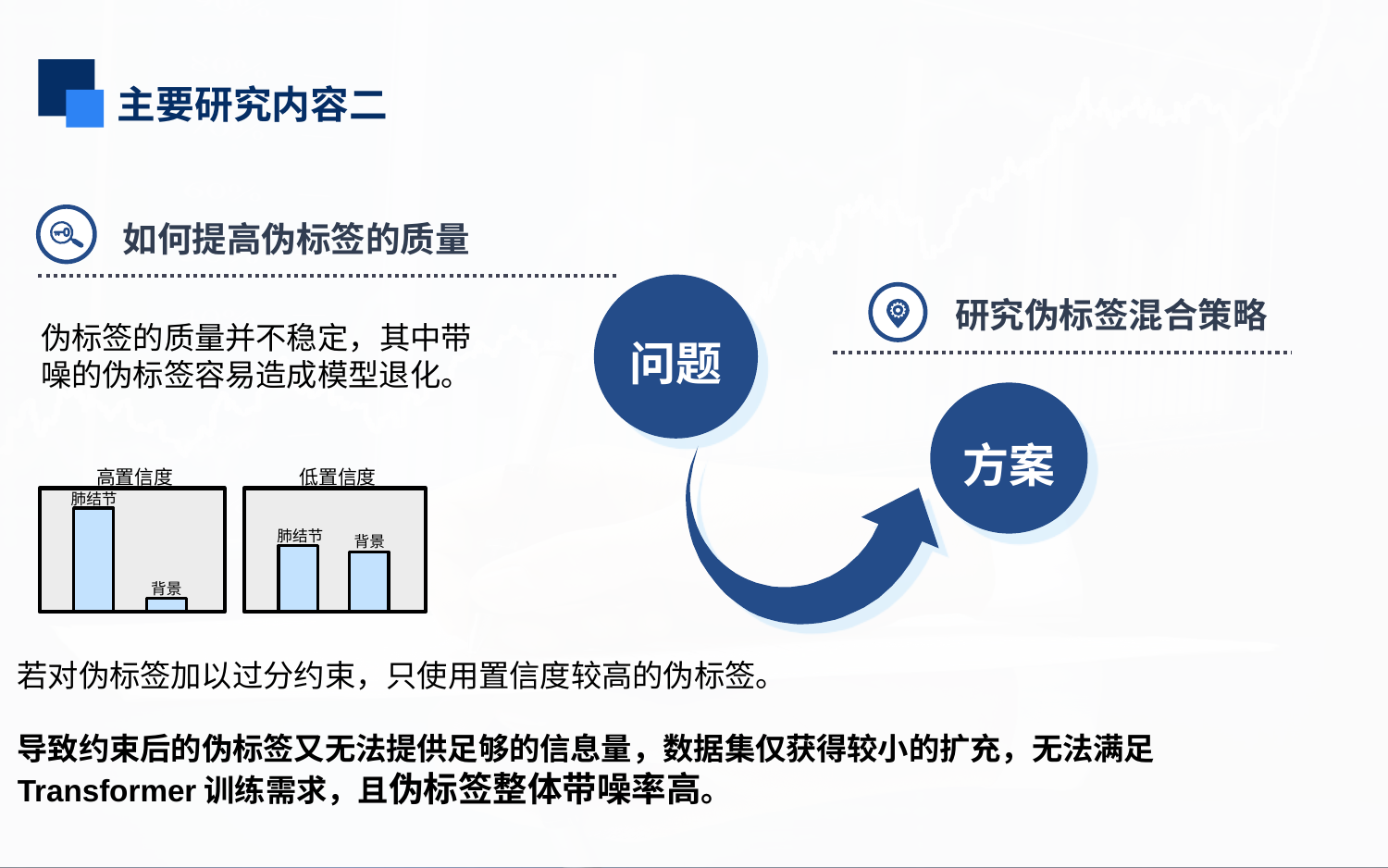

主要研究内容二

如何提高伪标签的质量

问题
研究伪标签混合策略

伪标签的质量并不稳定，其中带噪的伪标签容易造成模型退化。
方案

高置信度
肺结节

背景

低置信度

肺结节
背景

若对伪标签加以过分约束，只使用置信度较高的伪标签。

导致约束后的伪标签又无法提供足够的信息量，数据集仅获得较小的扩充，无法满足Transformer训练需求，且伪标签整体带噪率高。